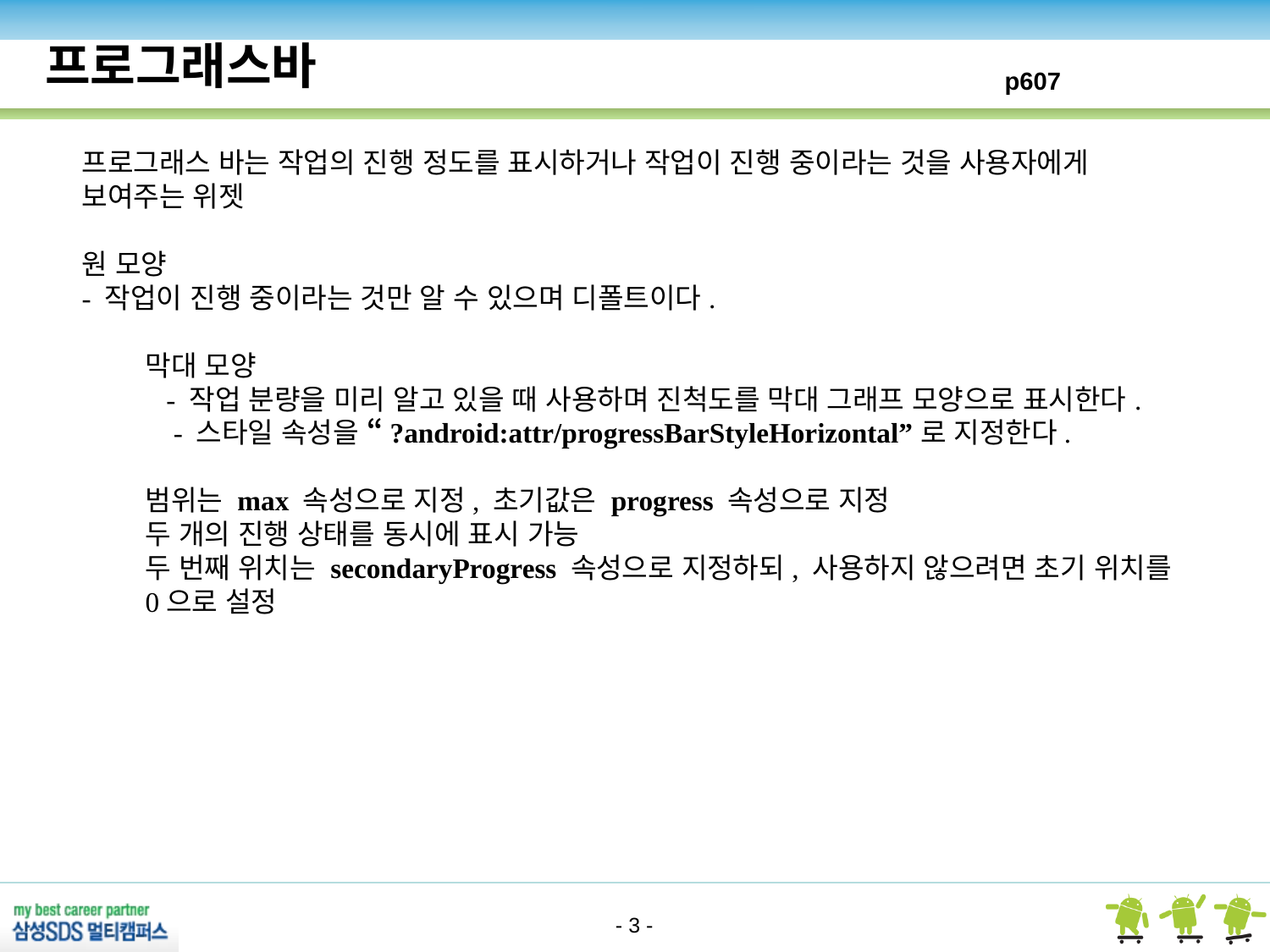

프로그래스바
p607
프로그래스 바는 작업의 진행 정도를 표시하거나 작업이 진행 중이라는 것을 사용자에게 보여주는 위젯

원 모양
- 작업이 진행 중이라는 것만 알 수 있으며 디폴트이다.

막대 모양
   - 작업 분량을 미리 알고 있을 때 사용하며 진척도를 막대 그래프 모양으로 표시한다.
    - 스타일 속성을 “?android:attr/progressBarStyleHorizontal”로 지정한다.

범위는 max 속성으로 지정, 초기값은 progress 속성으로 지정
두 개의 진행 상태를 동시에 표시 가능
두 번째 위치는 secondaryProgress 속성으로 지정하되, 사용하지 않으려면 초기 위치를 0으로 설정
- 3 -